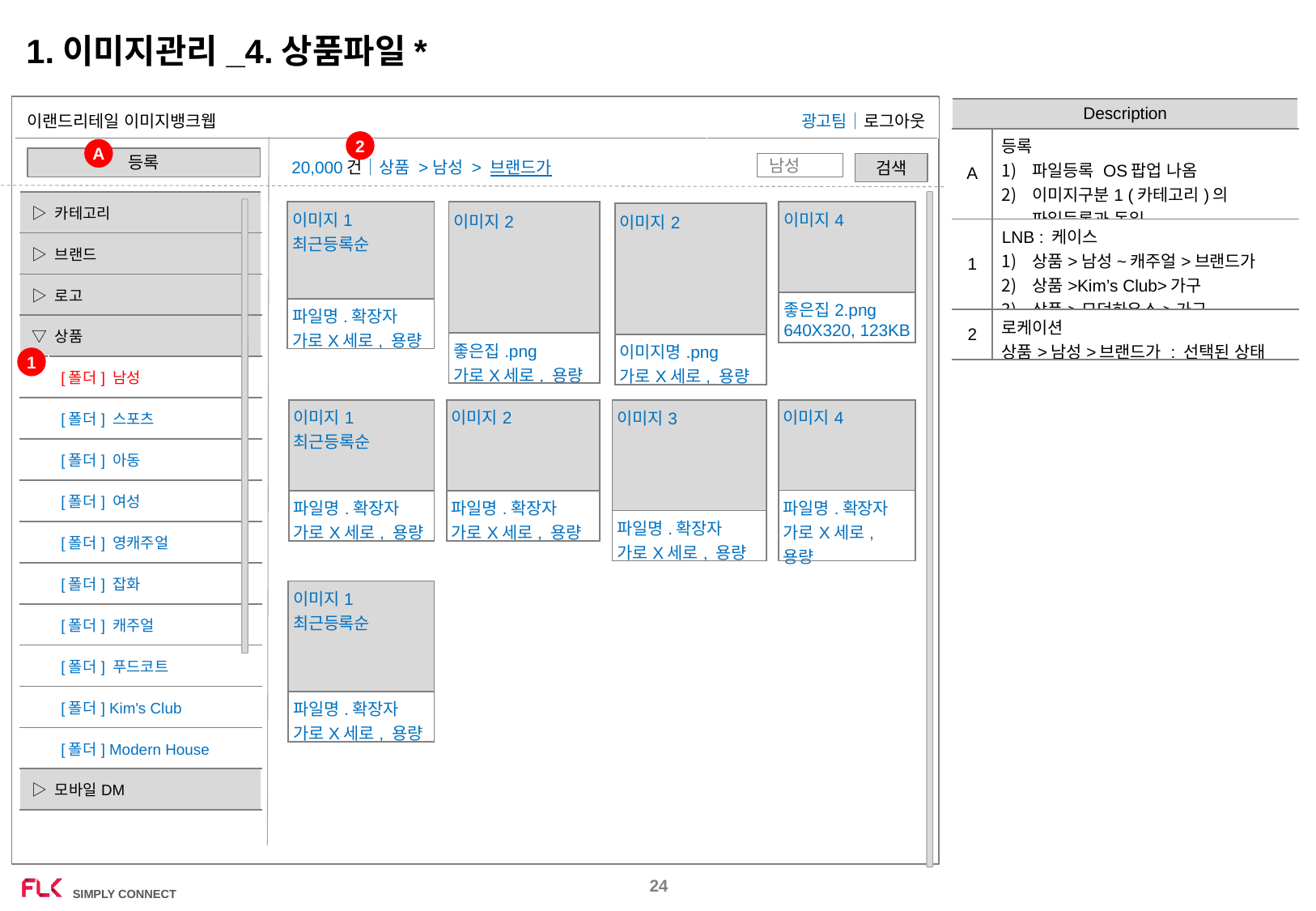

1.이미지관리_4.상품파일*
| 이랜드리테일 이미지뱅크웹 | 광고팀│로그아웃 |
| --- | --- |
| Description |  |
| --- | --- |
| A | 등록 파일등록 OS팝업 나옴 이미지구분1 (카테고리)의 파일등록과 동일 |
| 1 | LNB : 케이스 상품>남성~캐주얼>브랜드가 상품>Kim’s Club>가구 상품>모던하우스>가구 |
| 2 | 로케이션 상품>남성>브랜드가 : 선택된 상태 |
2

A
등록
20,000건│상품 >남성 > 브랜드가
남성
검색

| ▷ 카테고리 |  |
| --- | --- |
| ▷ 브랜드 |  |
| ▷ 로고 |  |
| ▽ 상품 |  |
|  | [폴더] 남성 |
|  | [폴더] 스포츠 |
|  | [폴더] 아동 |
|  | [폴더] 여성 |
|  | [폴더] 영캐주얼 |
|  | [폴더] 잡화 |
|  | [폴더] 캐주얼 |
|  | [폴더] 푸드코트 |
|  | [폴더] Kim's Club |
|  | [폴더] Modern House |
| ▷ 모바일DM |  |

| 이미지4 |
| --- |
| 좋은집2.png 640X320, 123KB |
| 이미지1 최근등록순 |
| --- |
| 파일명.확장자 가로X세로, 용량 |
| 이미지2 |
| --- |
| 좋은집.png 가로X세로, 용량 |
| 이미지2 |
| --- |
| 이미지명.png 가로X세로, 용량 |
1
| 이미지3 |
| --- |
| 파일명.확장자 가로X세로, 용량 |
| 이미지4 |
| --- |
| 파일명.확장자 가로X세로, 용량 |
| 이미지1 최근등록순 |
| --- |
| 파일명.확장자 가로X세로, 용량 |
| 이미지2 |
| --- |
| 파일명.확장자 가로X세로, 용량 |
| 이미지1 최근등록순 |
| --- |
| 파일명.확장자 가로X세로, 용량 |